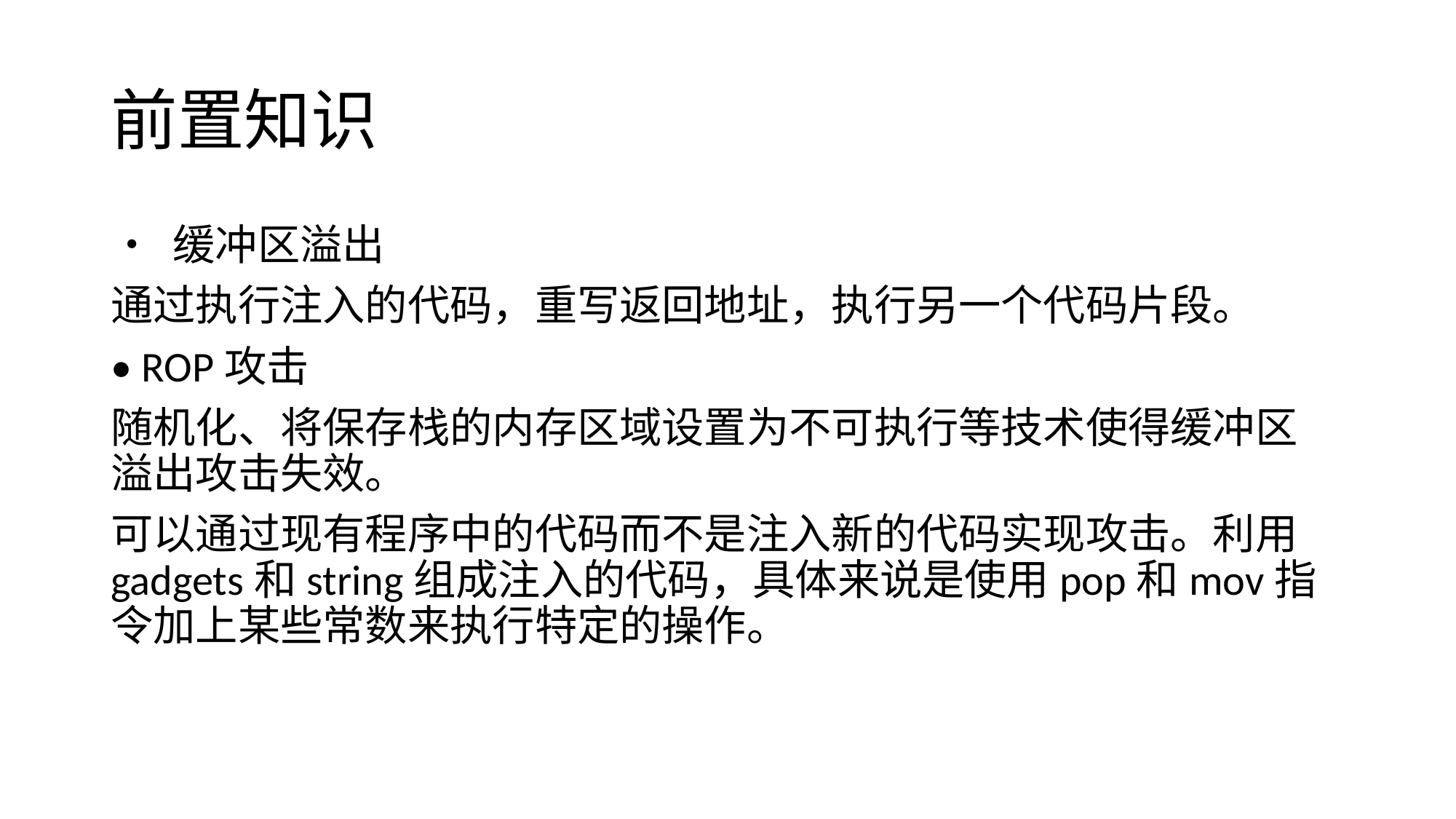

# 前置知识
• 缓冲区溢出
通过执行注入的代码，重写返回地址，执行另一个代码片段。
• ROP攻击
随机化、将保存栈的内存区域设置为不可执行等技术使得缓冲区溢出攻击失效。
可以通过现有程序中的代码而不是注入新的代码实现攻击。利用gadgets和string组成注入的代码，具体来说是使用pop和mov指令加上某些常数来执行特定的操作。